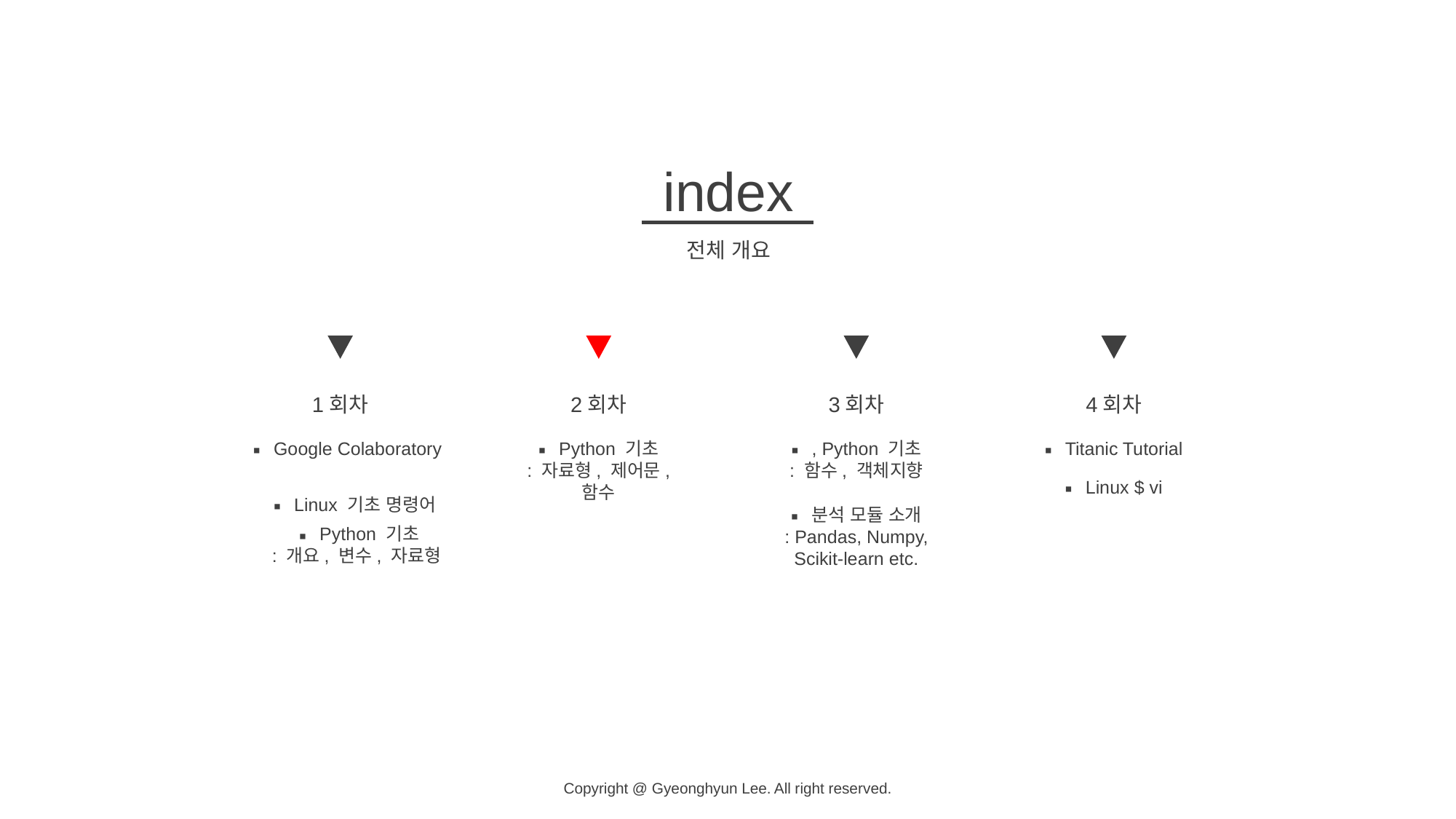

index
전체 개요

1회차
2회차
3회차
4회차
Google Colaboratory
Python 기초
: 자료형, 제어문,
함수
, Python 기초
: 함수, 객체지향
Titanic Tutorial
Linux $ vi
Linux 기초 명령어
분석 모듈 소개
: Pandas, Numpy,
Scikit-learn etc.
Python 기초
: 개요, 변수, 자료형